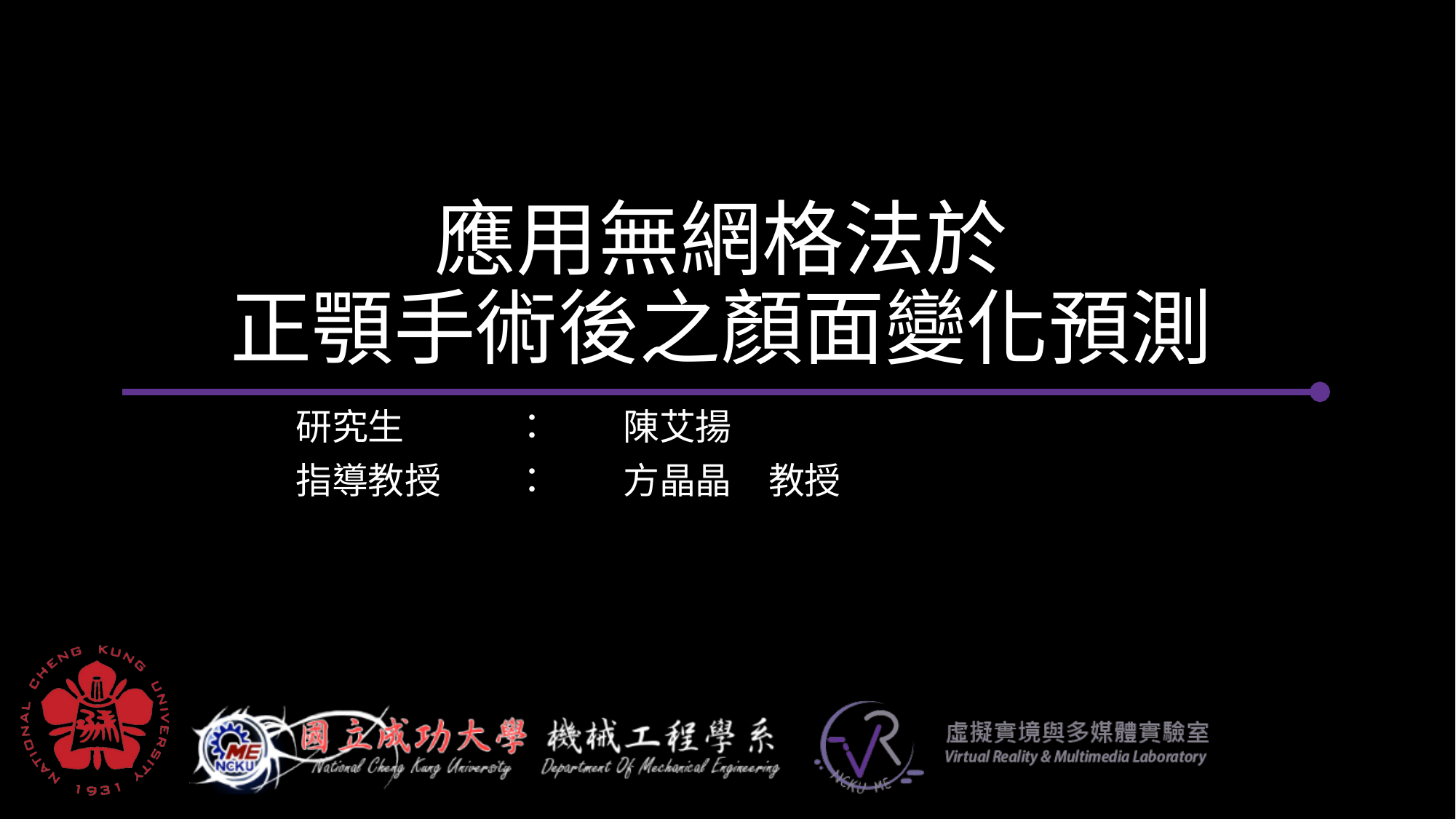

# 應用無網格法於 正顎手術後之顏面變化預測
	研究生	：	陳艾揚
	指導教授	：	方晶晶　教授